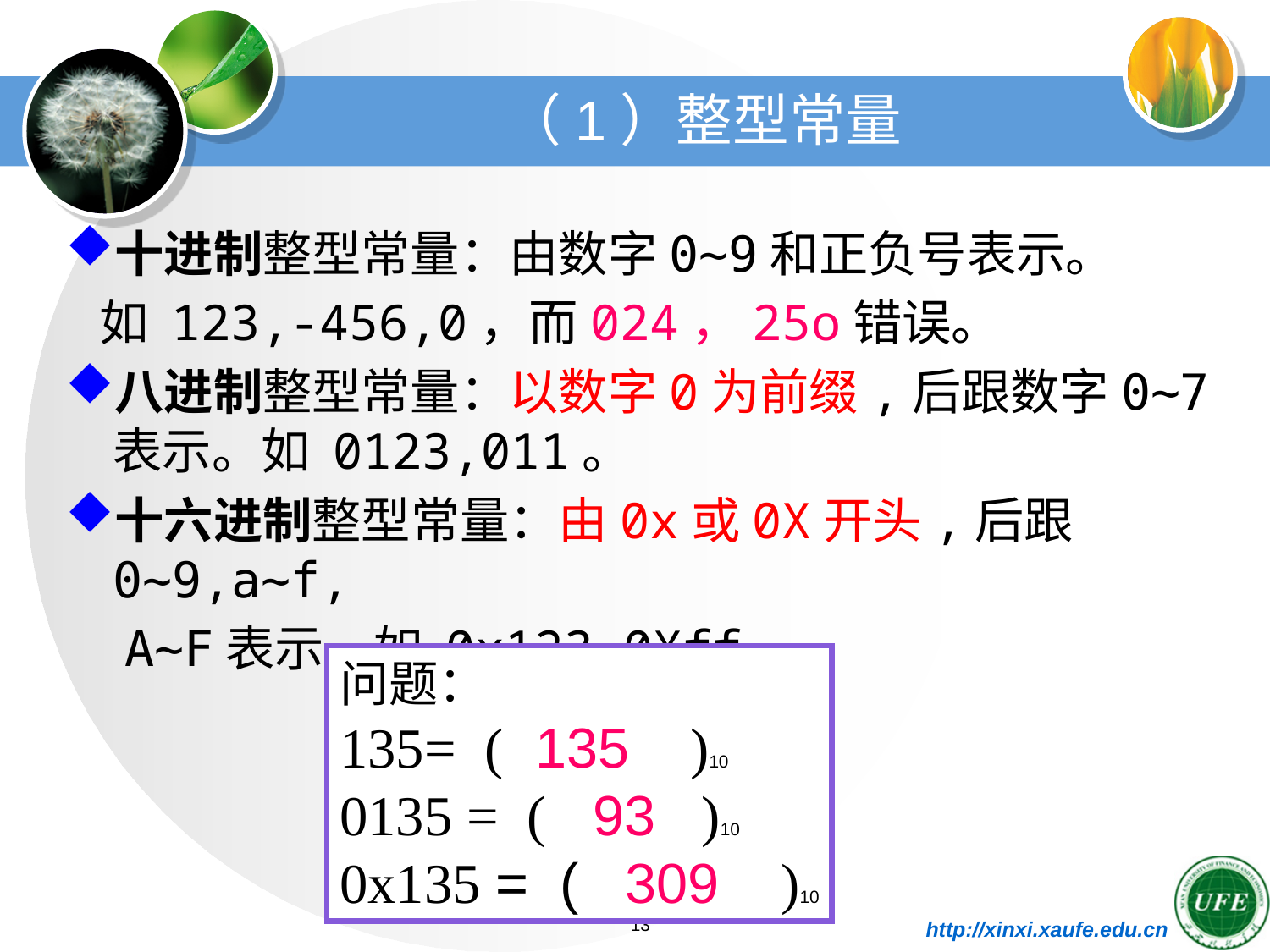

# （1）整型常量
十进制整型常量：由数字0~9和正负号表示。
  如 123,-456,0，而024，25o错误。
八进制整型常量：以数字0为前缀,后跟数字0~7表示。如 0123,011。
十六进制整型常量：由0x或0X开头,后跟0~9,a~f,
  A~F表示。如 0x123,0Xff。
问题：
135=  (  135    )10
0135 =  (   93   )10
0x135 =  (   309    )10
13
http://xinxi.xaufe.edu.cn